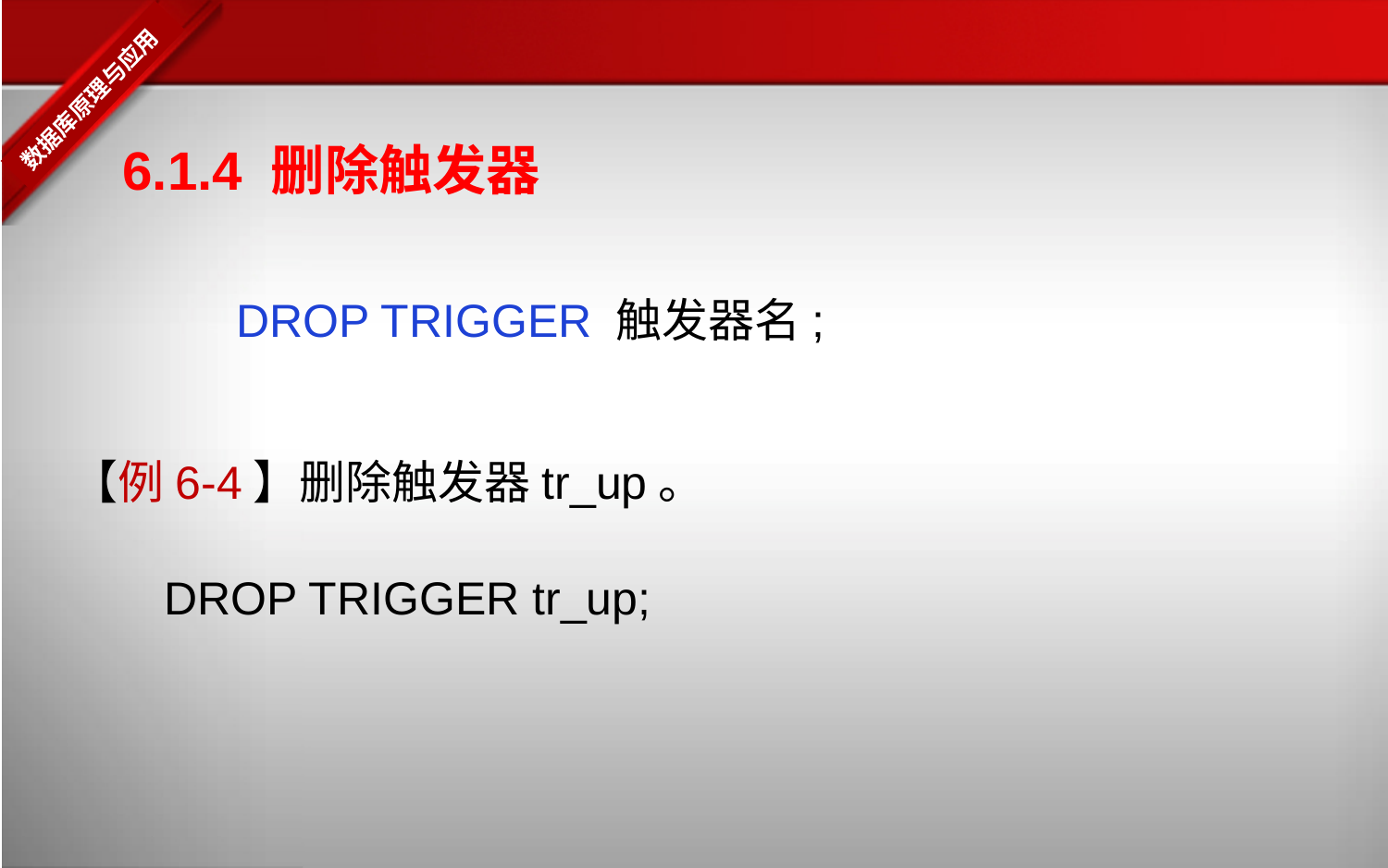

6.1.4 删除触发器
  DROP TRIGGER 触发器名;
【例6-4】删除触发器tr_up。
DROP TRIGGER tr_up;